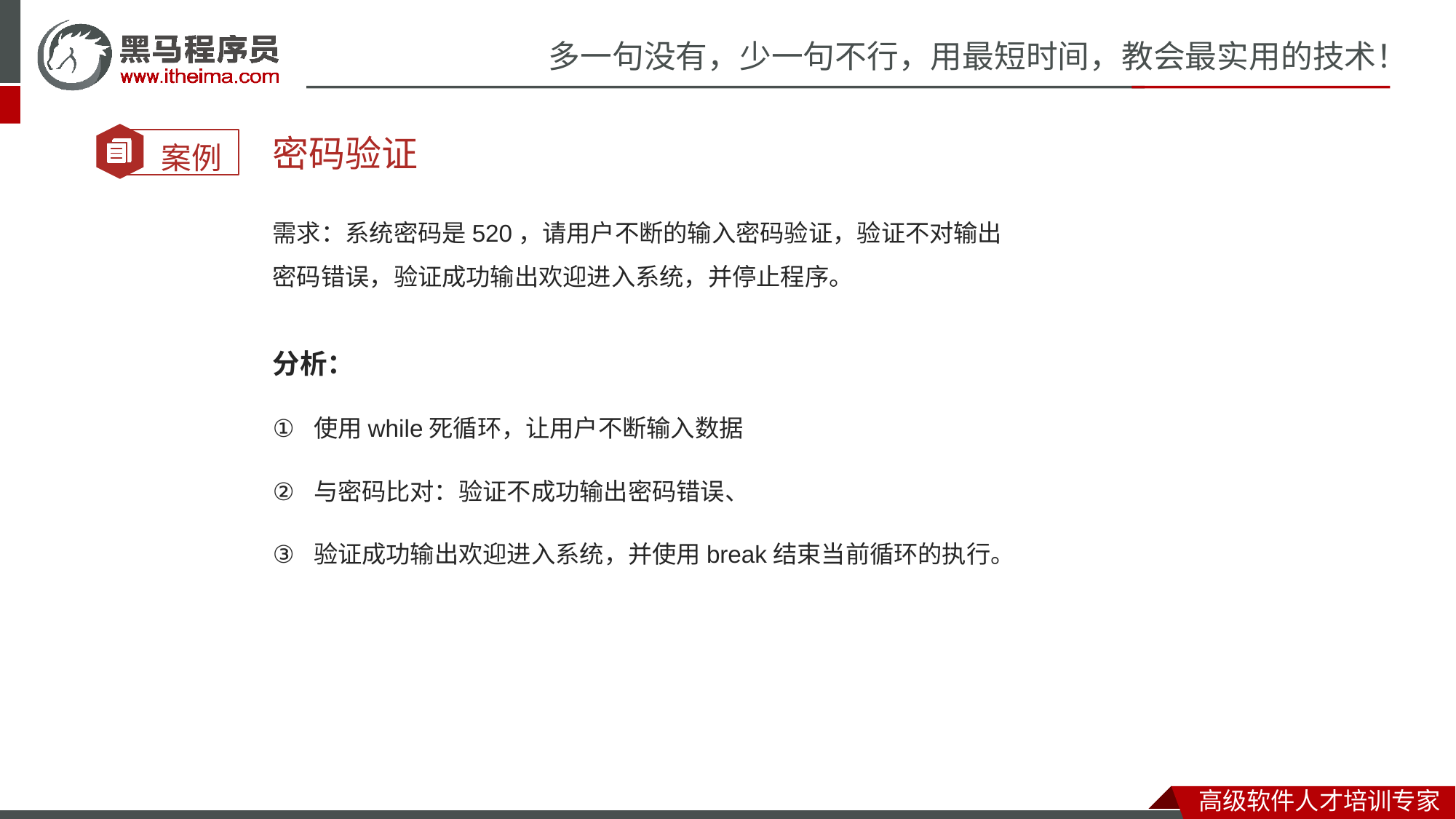

密码验证
需求：系统密码是520，请用户不断的输入密码验证，验证不对输出
密码错误，验证成功输出欢迎进入系统，并停止程序。
分析：
使用while死循环，让用户不断输入数据
与密码比对：验证不成功输出密码错误、
验证成功输出欢迎进入系统，并使用break结束当前循环的执行。